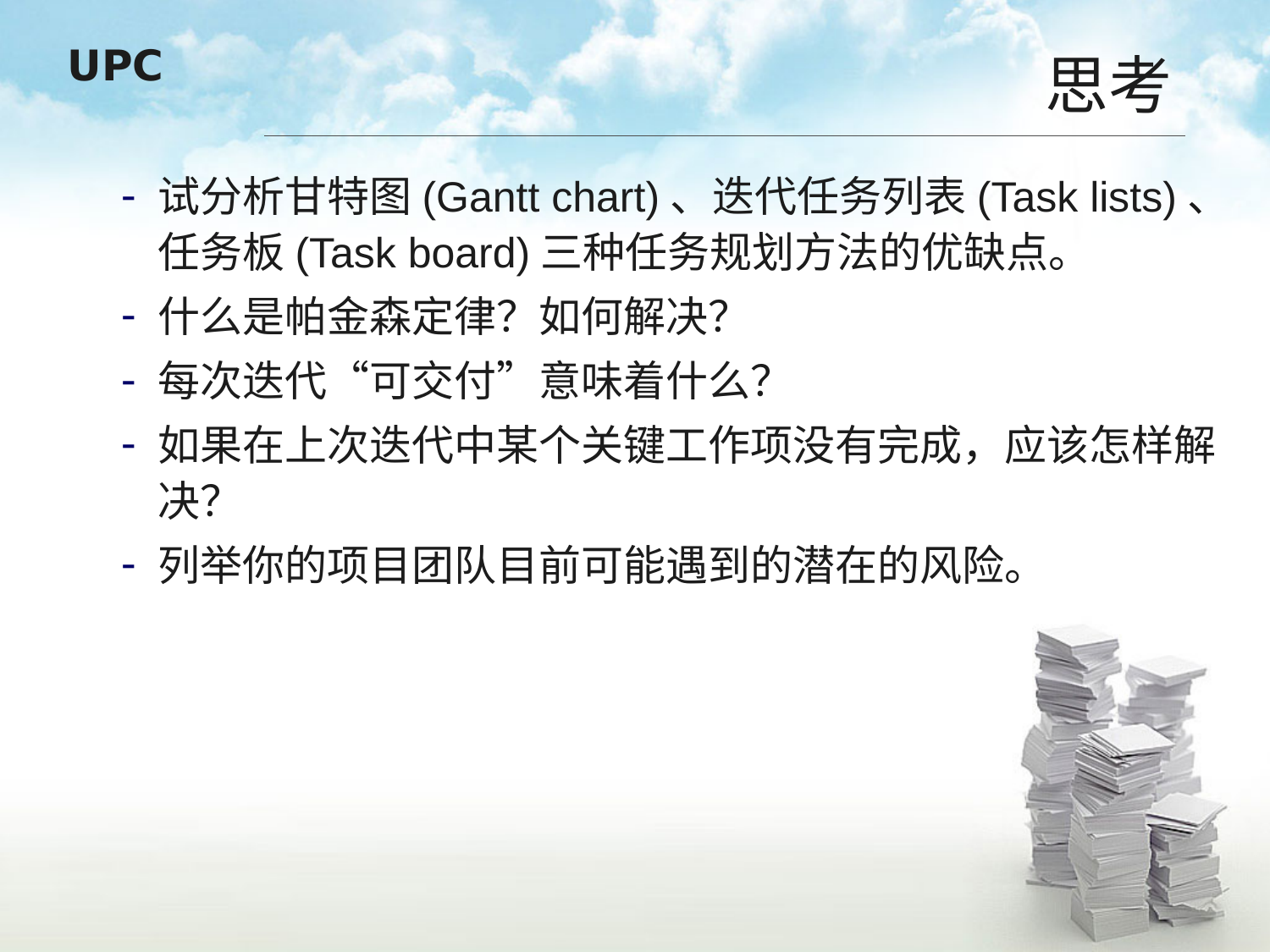

# 思考
试分析甘特图(Gantt chart)、迭代任务列表(Task lists)、任务板(Task board)三种任务规划方法的优缺点。
什么是帕金森定律？如何解决？
每次迭代“可交付”意味着什么？
如果在上次迭代中某个关键工作项没有完成，应该怎样解决？
列举你的项目团队目前可能遇到的潜在的风险。